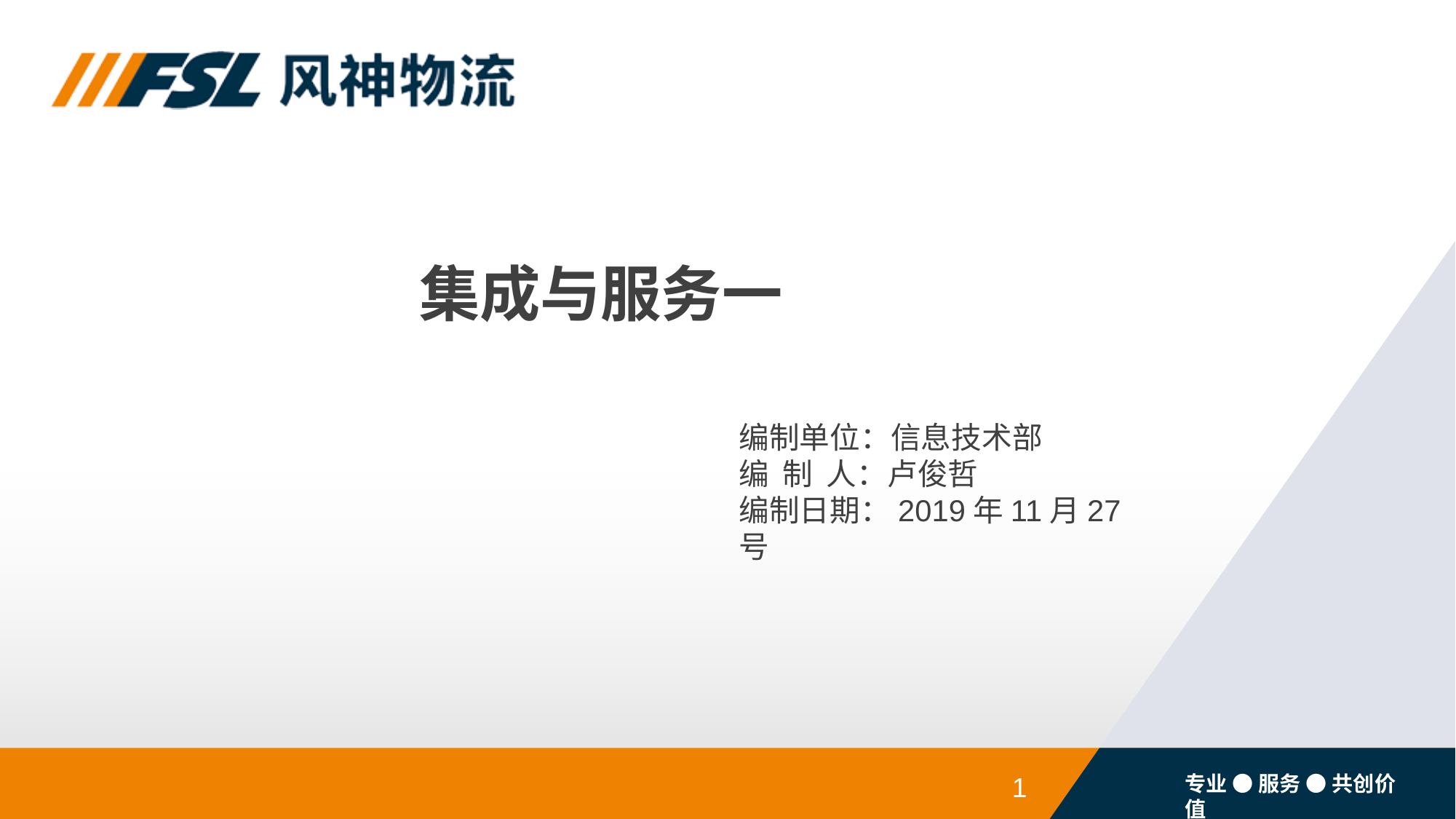

# 集成与服务一
编制单位：信息技术部
编  制  人：卢俊哲
编制日期：2019年11月27号